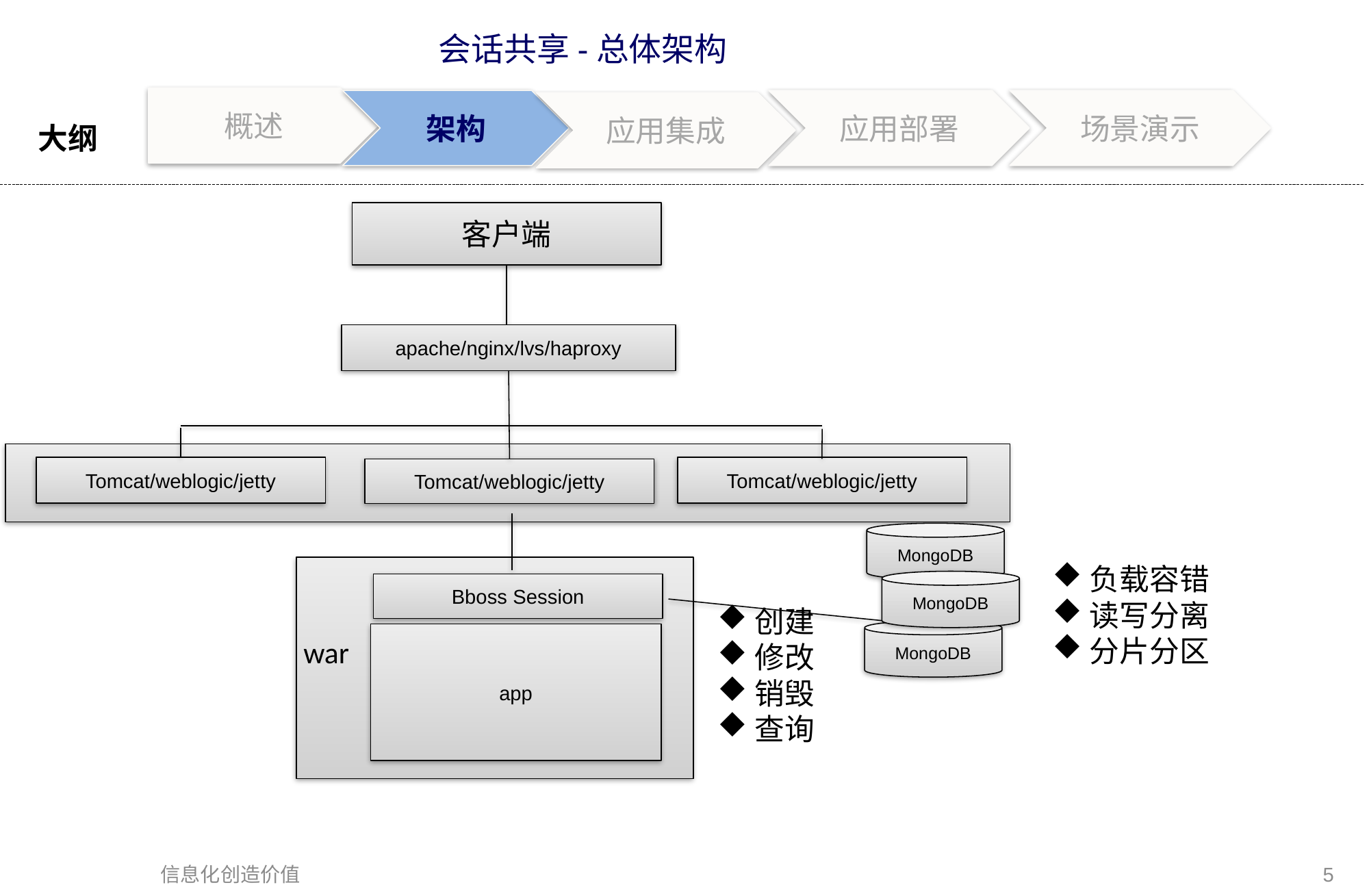

# 会话共享-总体架构
大纲
概述
架构
应用部署
场景演示
应用集成
客户端
apache/nginx/lvs/haproxy

Tomcat/weblogic/jetty
Tomcat/weblogic/jetty
Tomcat/weblogic/jetty
MongoDB
负载容错
读写分离
分片分区

MongoDB
Bboss Session
创建
修改
销毁
查询
MongoDB
app
war
5
信息化创造价值